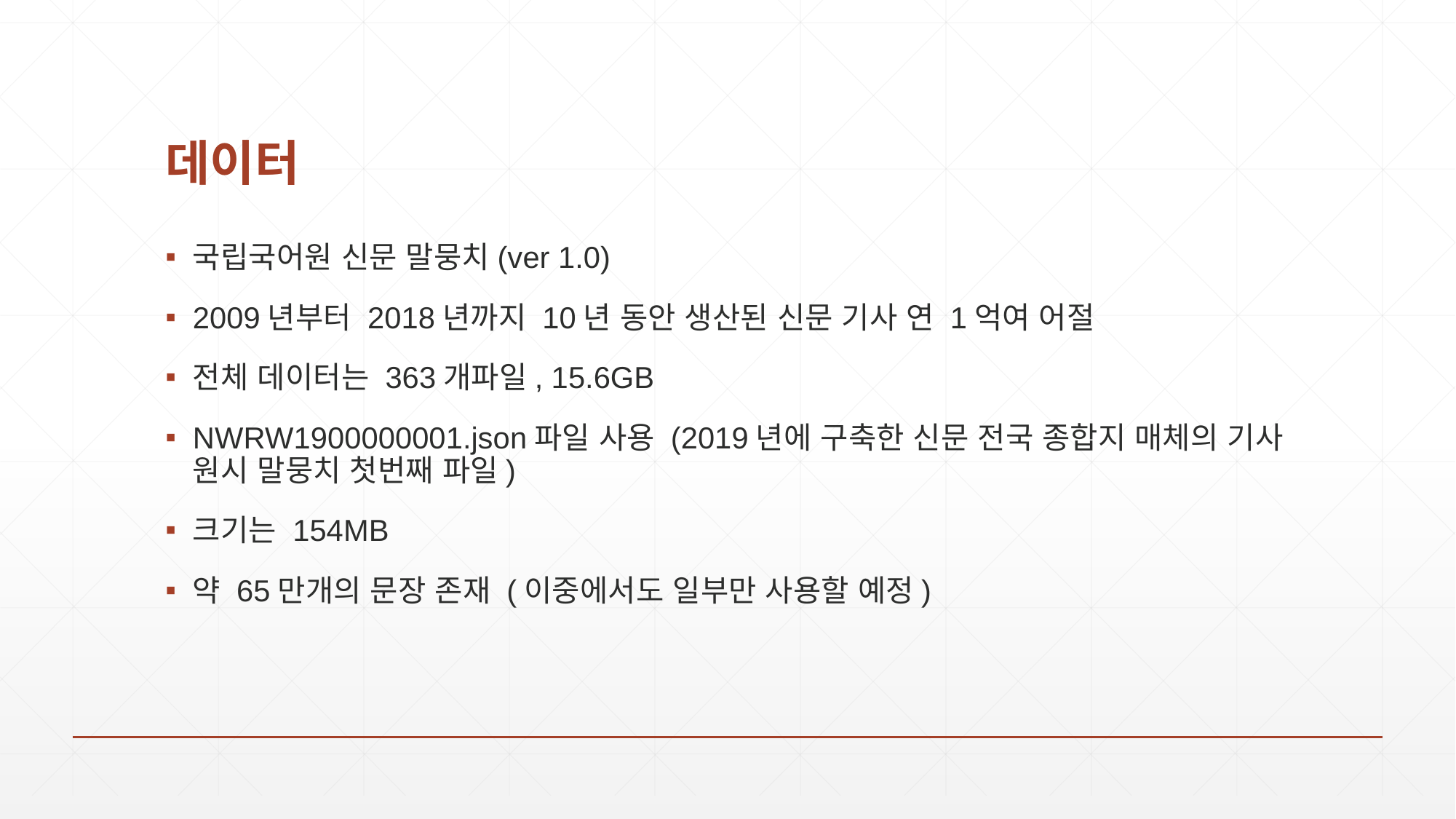

# 데이터
국립국어원 신문 말뭉치(ver 1.0)
2009년부터 2018년까지 10년 동안 생산된 신문 기사 연 1억여 어절
전체 데이터는 363개파일, 15.6GB
NWRW1900000001.json파일 사용 (2019년에 구축한 신문 전국 종합지 매체의 기사 원시 말뭉치 첫번째 파일)
크기는 154MB
약 65만개의 문장 존재 (이중에서도 일부만 사용할 예정)